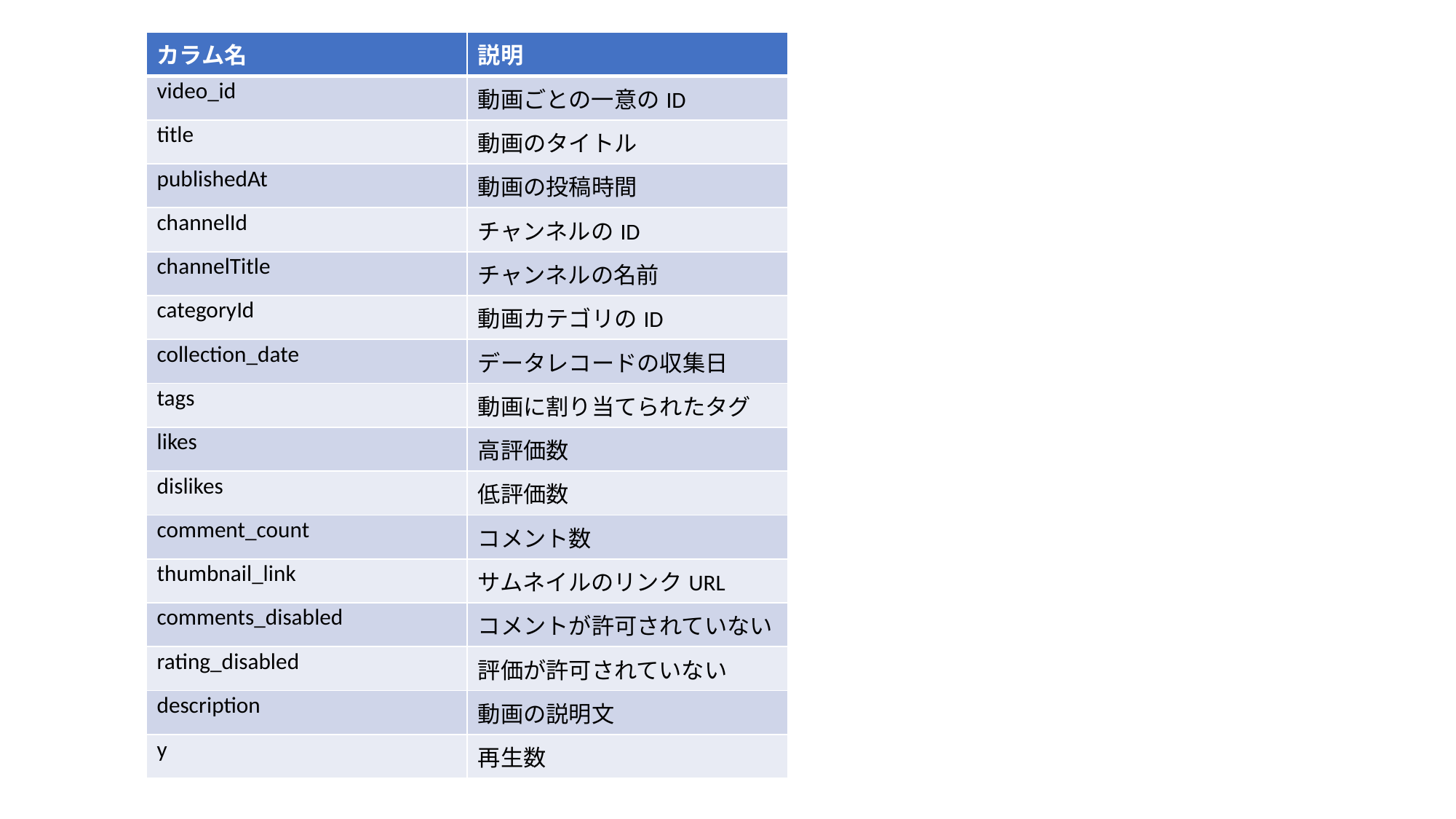

| カラム名 | 説明 |
| --- | --- |
| video\_id | 動画ごとの一意のID |
| title | 動画のタイトル |
| publishedAt | 動画の投稿時間 |
| channelId | チャンネルのID |
| channelTitle | チャンネルの名前 |
| categoryId | 動画カテゴリのID |
| collection\_date | データレコードの収集日 |
| tags | 動画に割り当てられたタグ |
| likes | 高評価数 |
| dislikes | 低評価数 |
| comment\_count | コメント数 |
| thumbnail\_link | サムネイルのリンクURL |
| comments\_disabled | コメントが許可されていない |
| rating\_disabled | 評価が許可されていない |
| description | 動画の説明文 |
| y | 再生数 |